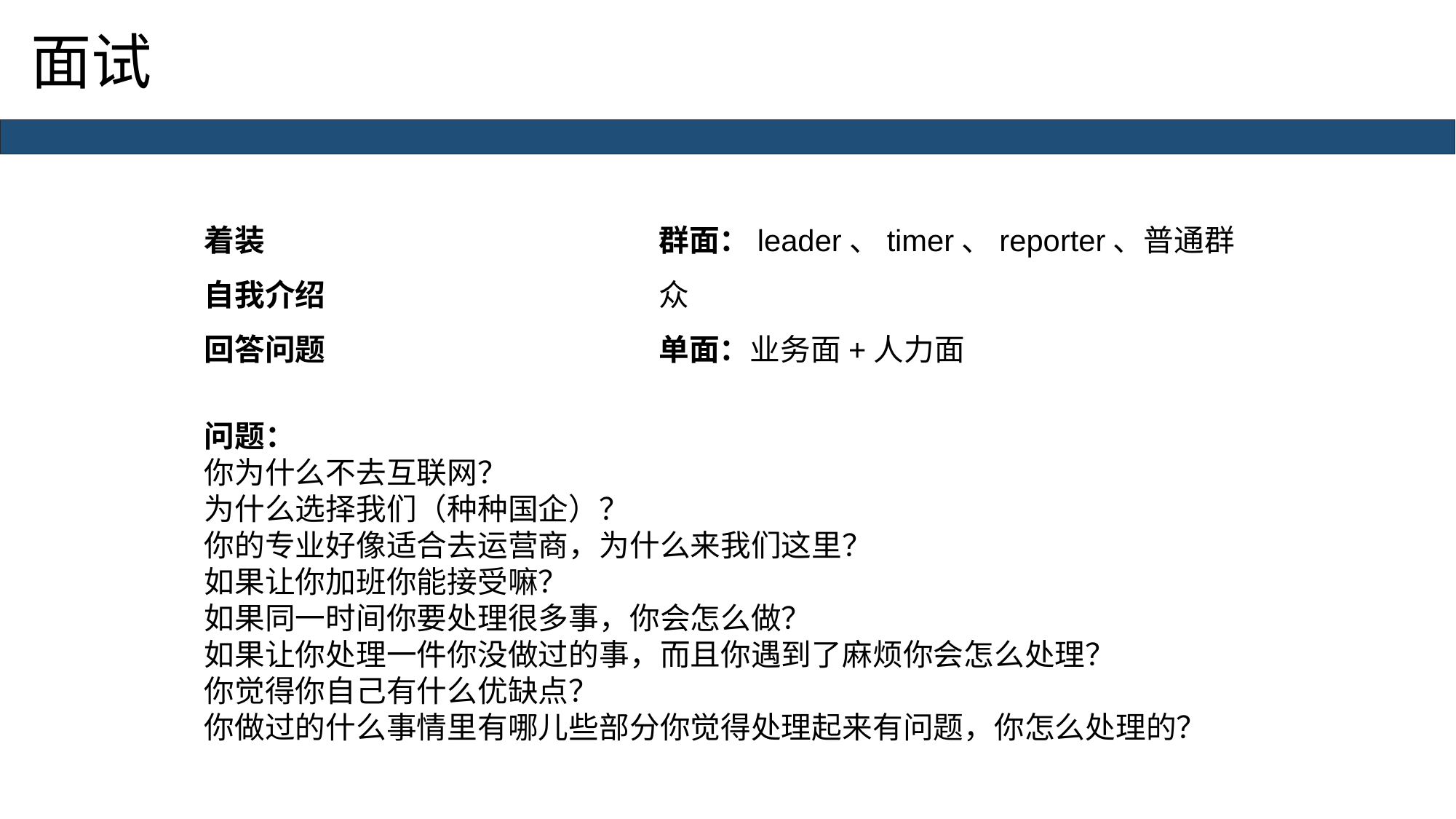

面试

着装
自我介绍
回答问题
群面：leader、timer、reporter、普通群众
单面：业务面+人力面
问题：
你为什么不去互联网？
为什么选择我们（种种国企）？
你的专业好像适合去运营商，为什么来我们这里？
如果让你加班你能接受嘛？
如果同一时间你要处理很多事，你会怎么做？
如果让你处理一件你没做过的事，而且你遇到了麻烦你会怎么处理？
你觉得你自己有什么优缺点？
你做过的什么事情里有哪儿些部分你觉得处理起来有问题，你怎么处理的？